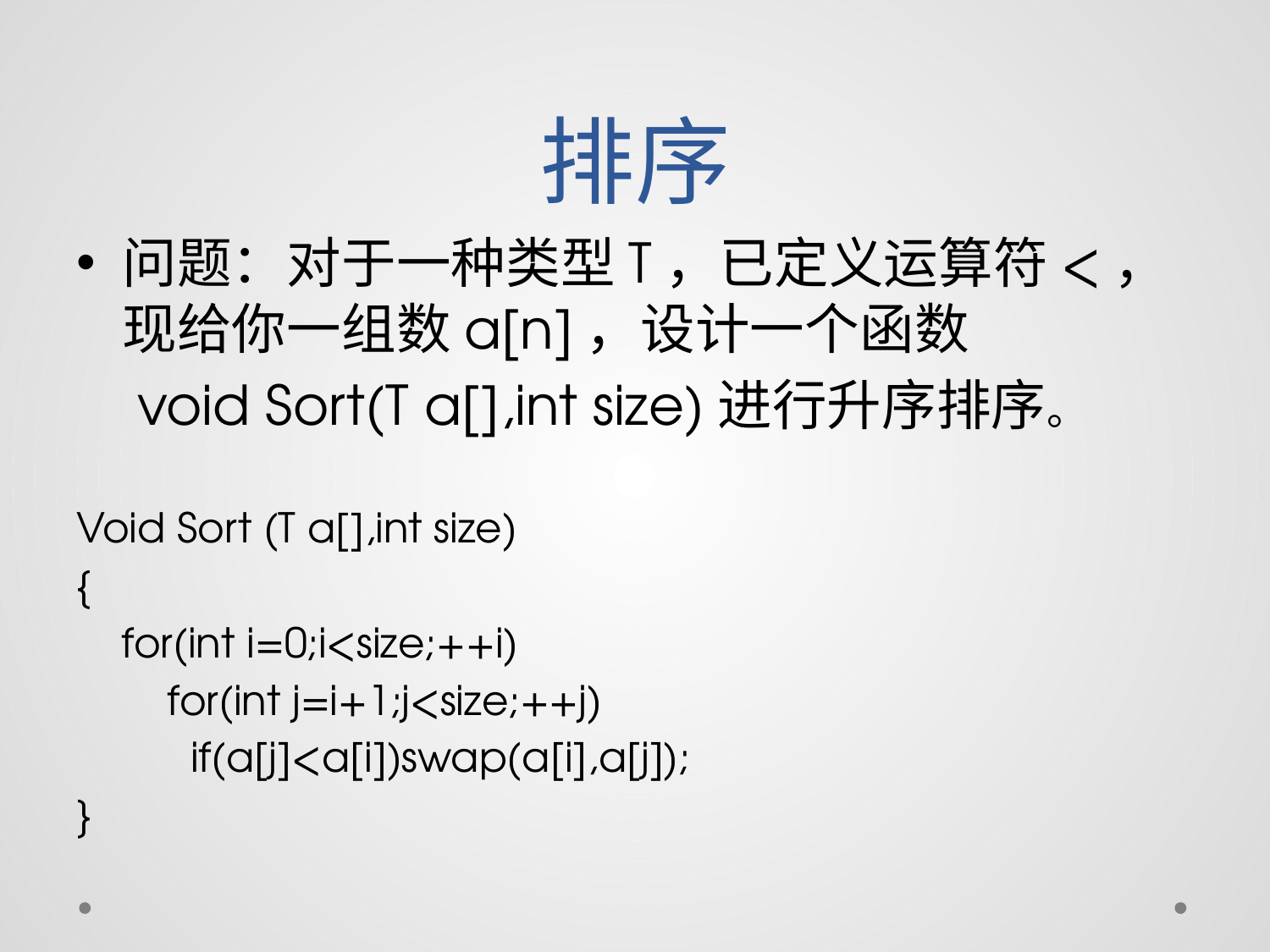

# 排序
问题：对于一种类型T，已定义运算符<，现给你一组数a[n]，设计一个函数
    void Sort(T a[],int size)进行升序排序。

Void Sort (T a[],int size)
{
    for(int i=0;i<size;++i)
        for(int j=i+1;j<size;++j)
          if(a[j]<a[i])swap(a[i],a[j]);
}